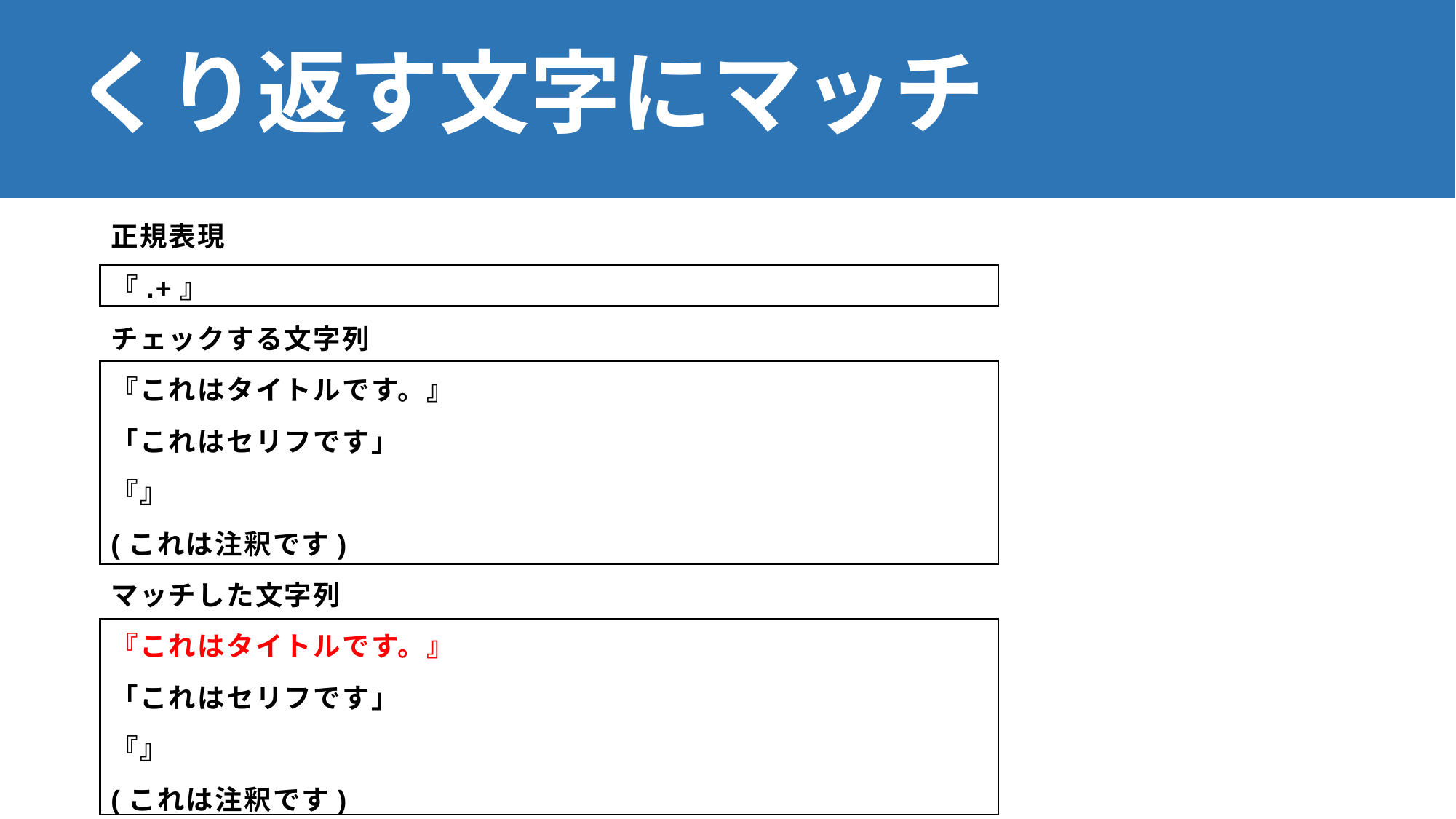

# くり返す文字にマッチ
正規表現
『.+』
チェックする文字列
『これはタイトルです。』
「これはセリフです」
『』
(これは注釈です)
マッチした文字列
『これはタイトルです。』
「これはセリフです」
『』
(これは注釈です)